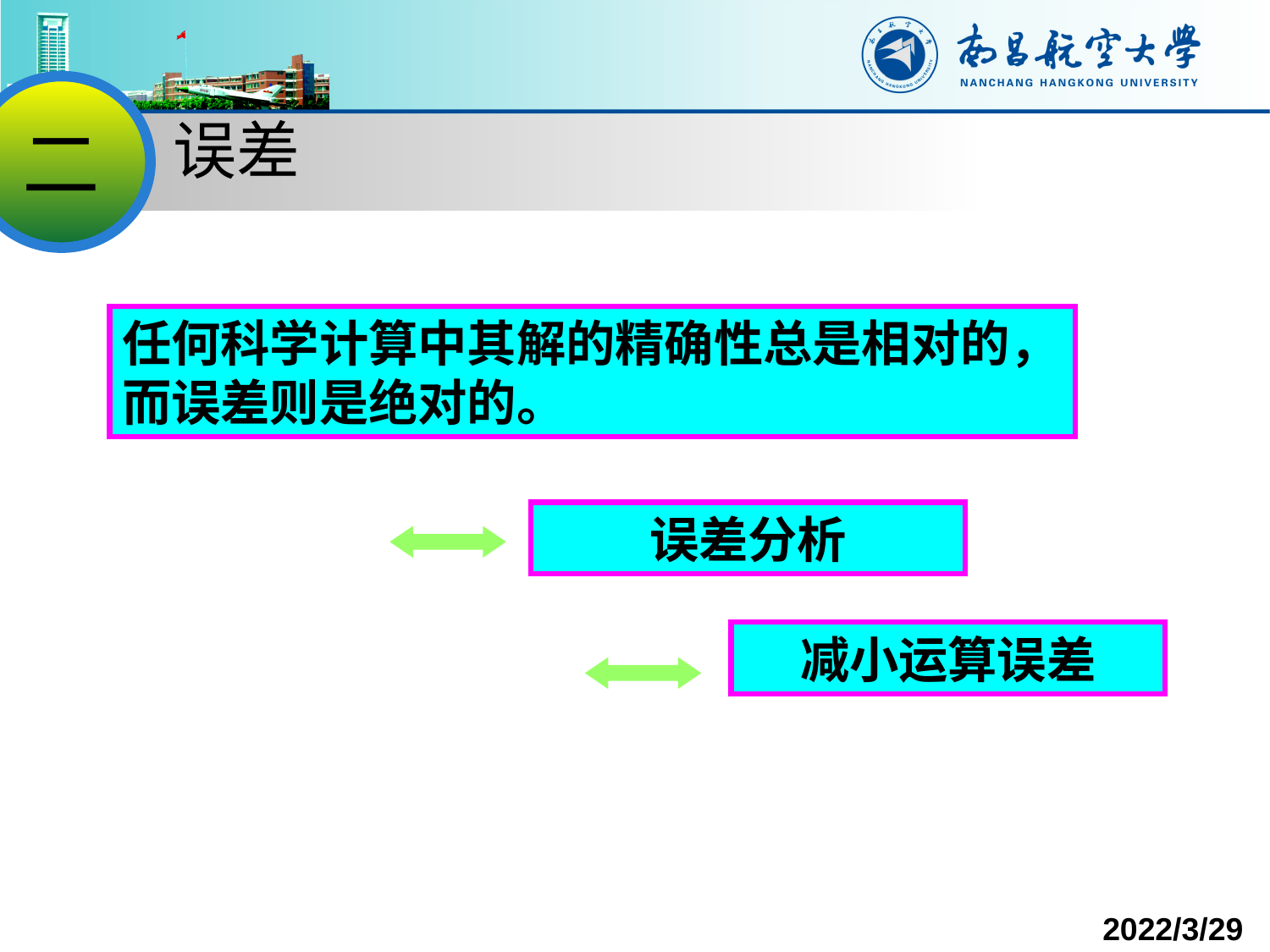

二

误差
任何科学计算中其解的精确性总是相对的，而误差则是绝对的。
误差分析

减小运算误差